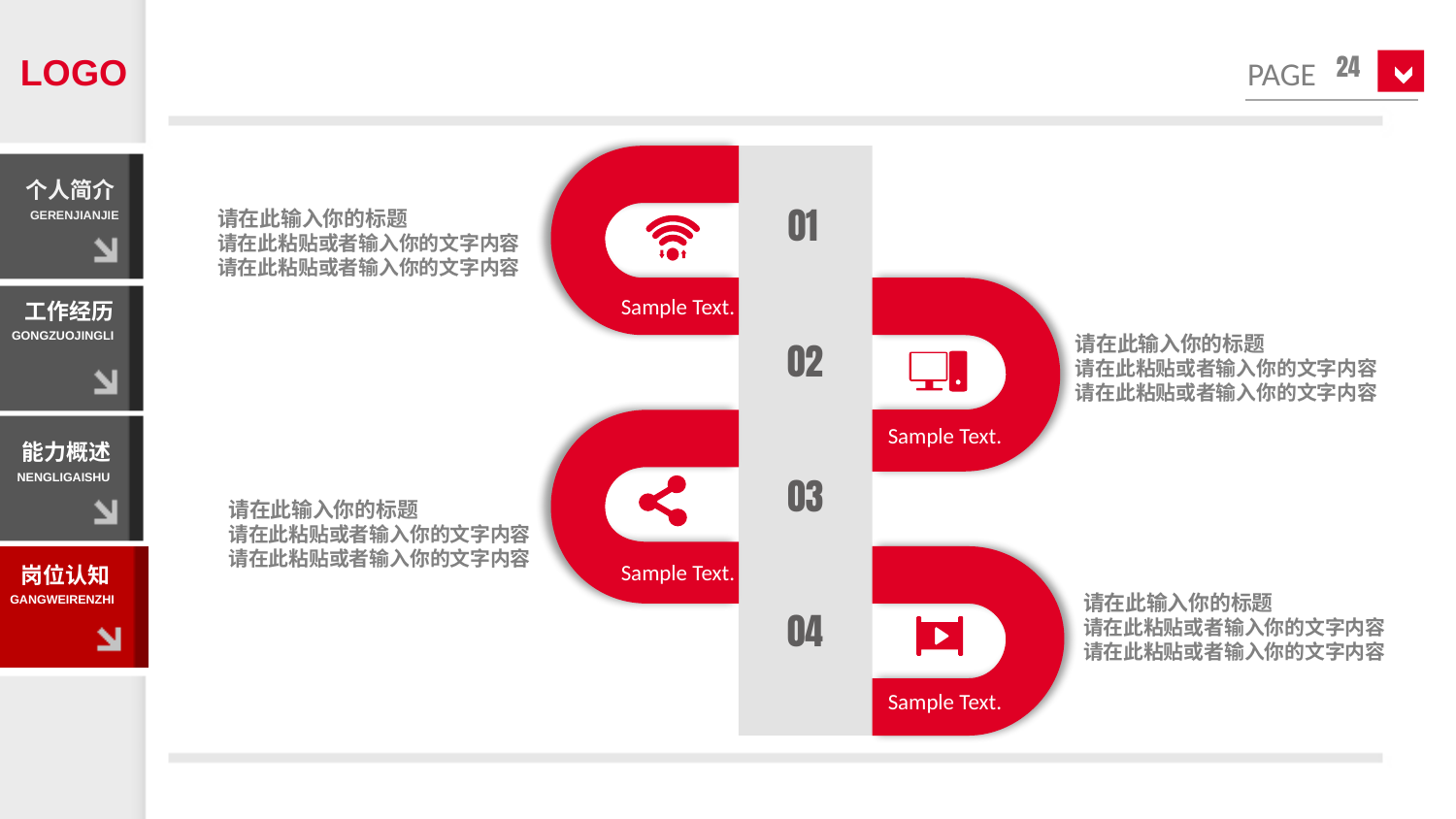

LOGO
24

Sample Text.

01
02
03
04
个人简介
GERENJIANJIE
请在此输入你的标题
请在此粘贴或者输入你的文字内容
请在此粘贴或者输入你的文字内容

Sample Text.
工作经历
GONGZUOJINGLI
请在此输入你的标题
请在此粘贴或者输入你的文字内容
请在此粘贴或者输入你的文字内容

Sample Text.
能力概述
NENGLIGAISHU
请在此输入你的标题
请在此粘贴或者输入你的文字内容
请在此粘贴或者输入你的文字内容

Sample Text.
岗位认知
GANGWEIRENZHI
请在此输入你的标题
请在此粘贴或者输入你的文字内容
请在此粘贴或者输入你的文字内容